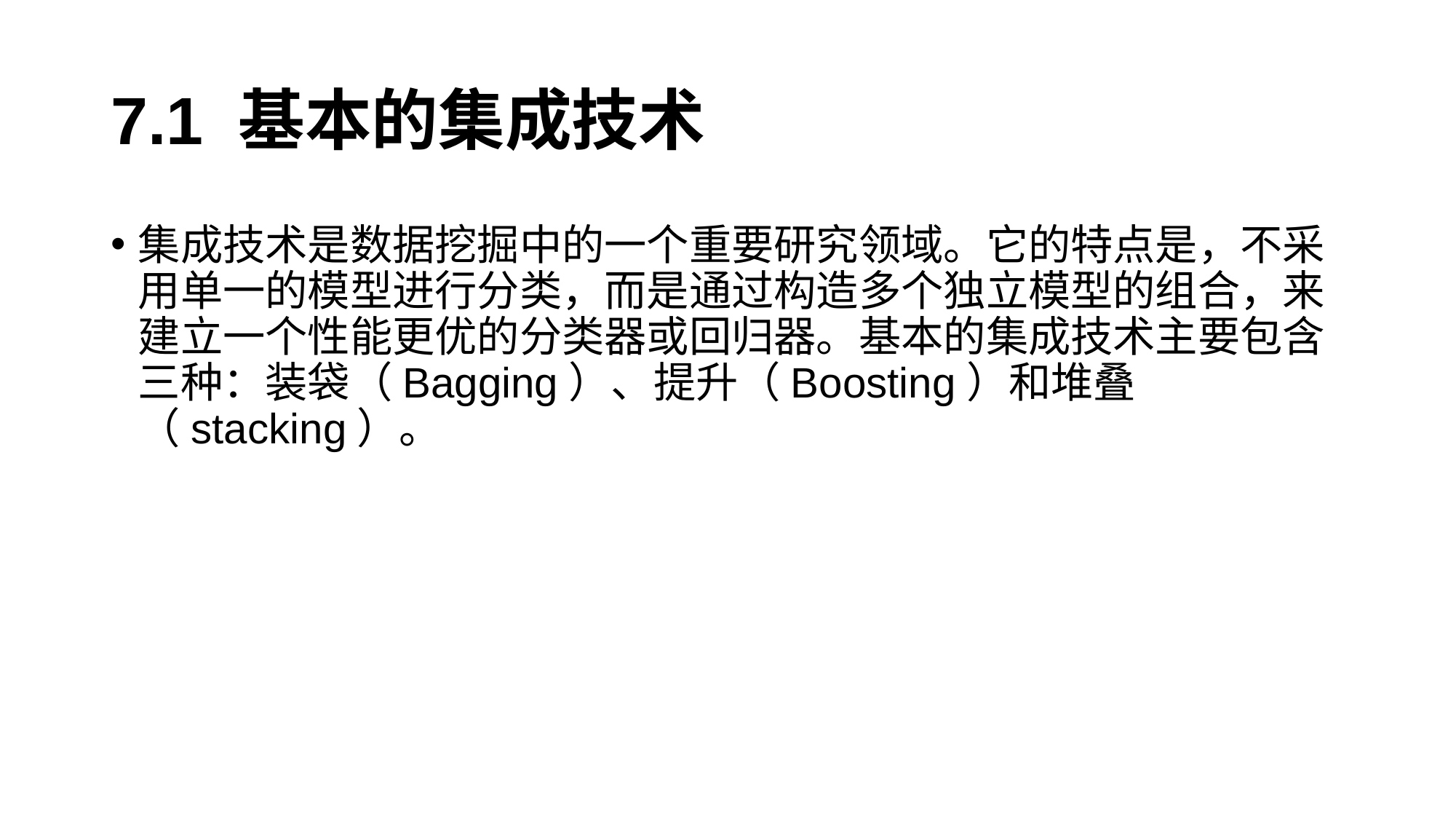

# 7.1 基本的集成技术
集成技术是数据挖掘中的一个重要研究领域。它的特点是，不采用单一的模型进行分类，而是通过构造多个独立模型的组合，来建立一个性能更优的分类器或回归器。基本的集成技术主要包含三种：装袋（Bagging）、提升（Boosting）和堆叠（stacking）。